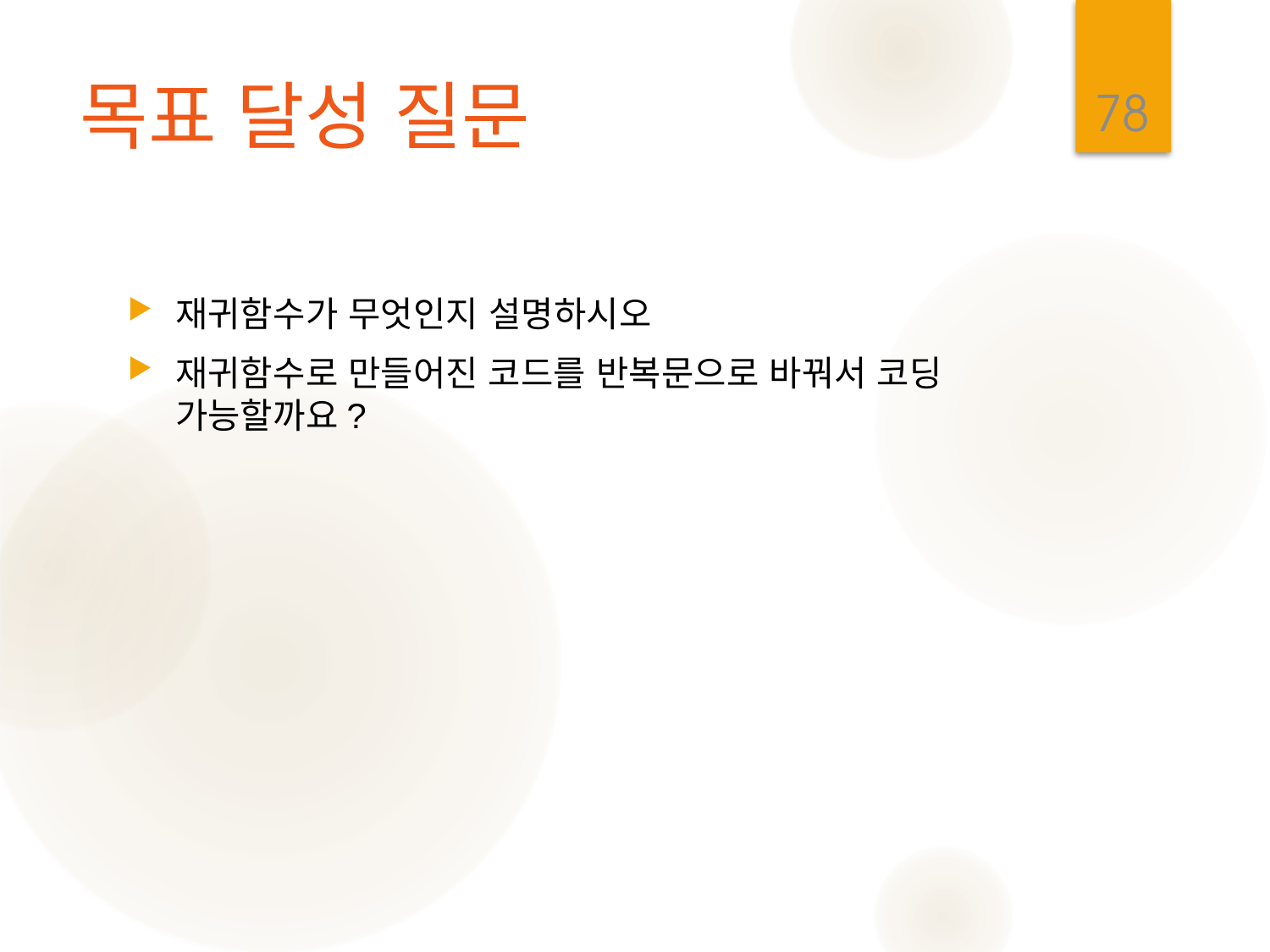

78
# 목표 달성 질문
재귀함수가 무엇인지 설명하시오
재귀함수로 만들어진 코드를 반복문으로 바꿔서 코딩 가능할까요?